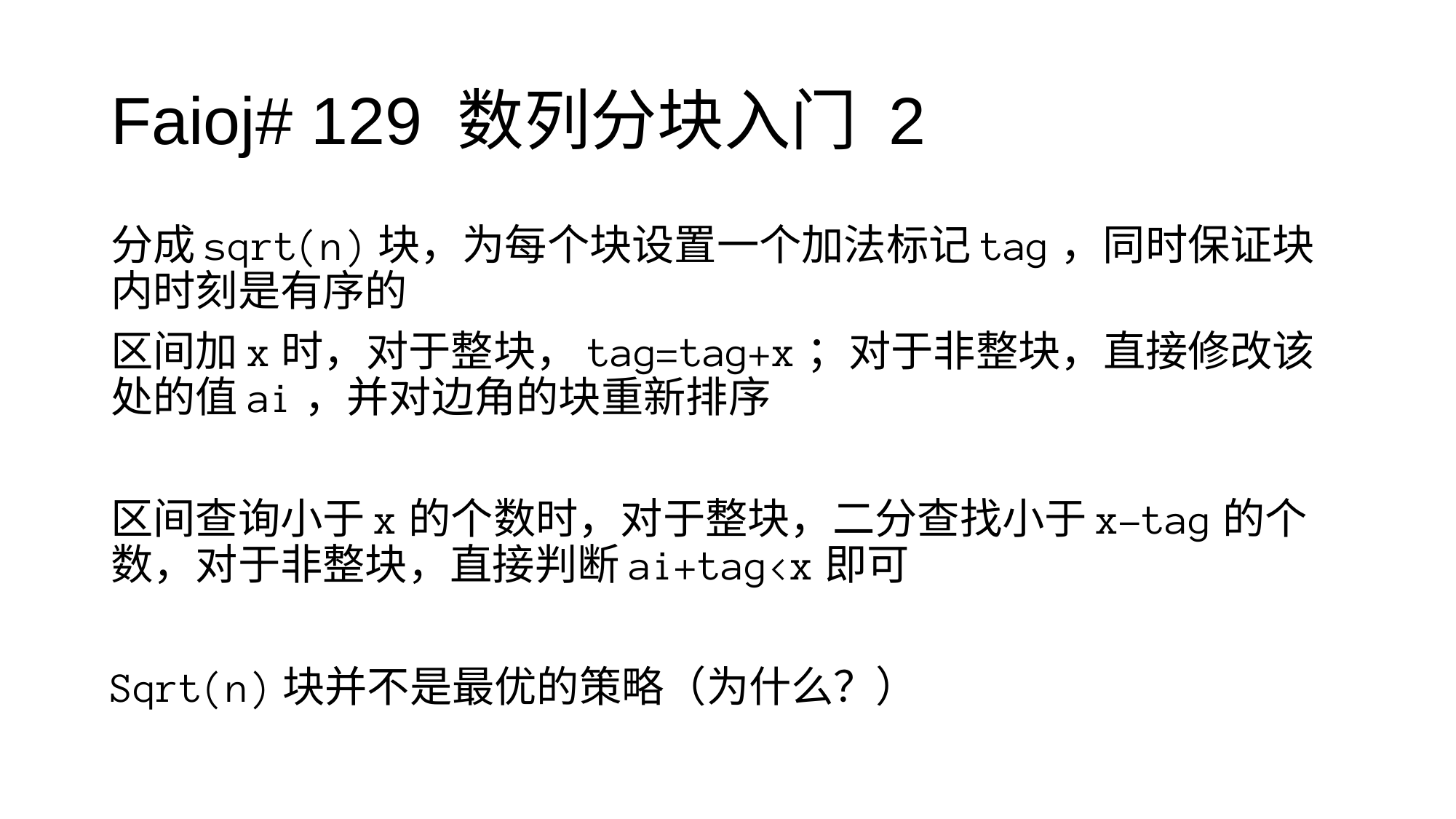

# Faioj# 129 数列分块入门 2
分成sqrt(n)块，为每个块设置一个加法标记tag，同时保证块内时刻是有序的
区间加x时，对于整块，tag=tag+x；对于非整块，直接修改该处的值ai，并对边角的块重新排序

区间查询小于x的个数时，对于整块，二分查找小于x-tag的个数，对于非整块，直接判断ai+tag<x即可

Sqrt(n)块并不是最优的策略（为什么？）